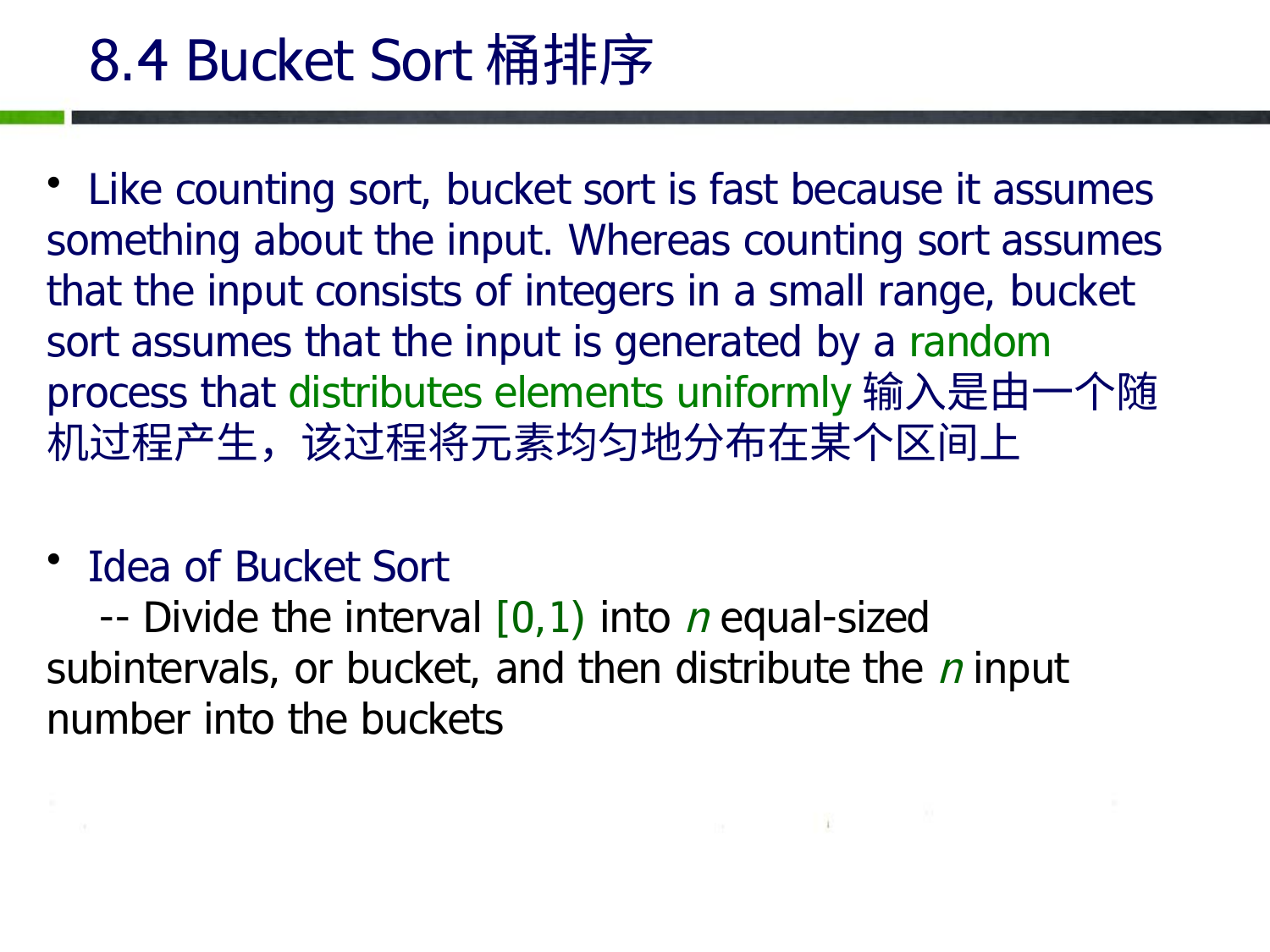

#
8.4 Bucket Sort桶排序
  Like counting sort, bucket sort is fast because it assumes something about the input. Whereas counting sort assumes that the input consists of integers in a small range, bucket sort assumes that the input is generated by a random process that distributes elements uniformly输入是由一个随机过程产生，该过程将元素均匀地分布在某个区间上

  Idea of Bucket Sort
    -- Divide the interval [0,1) into n equal-sized subintervals, or bucket, and then distribute the n input number into the buckets